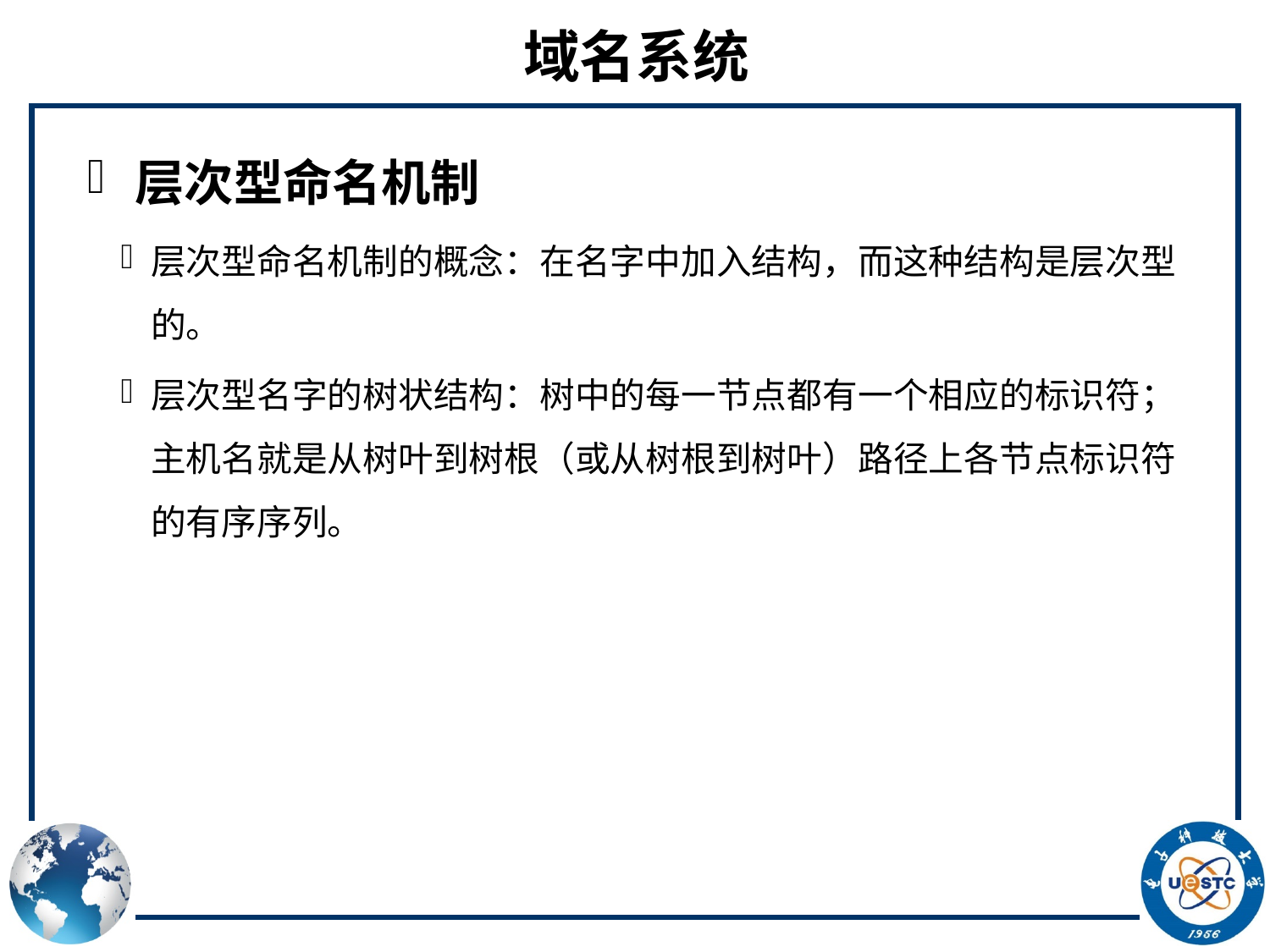

# 域名系统
层次型命名机制
层次型命名机制的概念：在名字中加入结构，而这种结构是层次型的。
层次型名字的树状结构：树中的每一节点都有一个相应的标识符；主机名就是从树叶到树根（或从树根到树叶）路径上各节点标识符的有序序列。